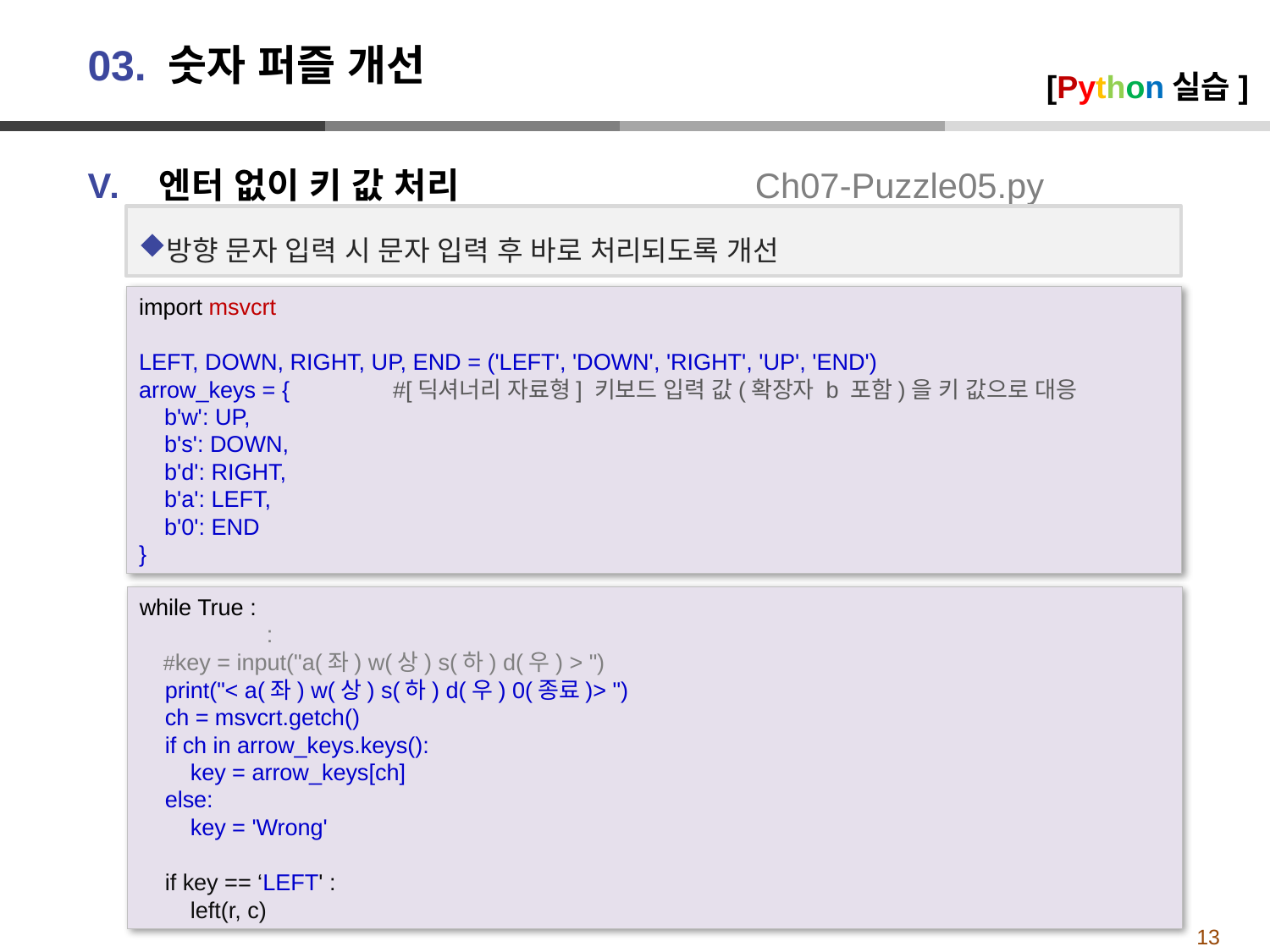

# 03. 숫자 퍼즐 개선
[Python실습]
엔터 없이 키 값 처리		        Ch07-Puzzle05.py

방향 문자 입력 시 문자 입력 후 바로 처리되도록 개선
import msvcrt

LEFT, DOWN, RIGHT, UP, END = ('LEFT', 'DOWN', 'RIGHT', 'UP', 'END')
arrow_keys = {  	#[딕셔너리 자료형] 키보드 입력 값(확장자 b 포함)을 키 값으로 대응
    b'w': UP,
    b's': DOWN,
    b'd': RIGHT,
    b'a': LEFT,
    b'0': END
}
while True :
	:
    #key = input("a(좌) w(상) s(하) d(우) > ")
    print("< a(좌) w(상) s(하) d(우) 0(종료)> ")
    ch = msvcrt.getch()
    if ch in arrow_keys.keys():
        key = arrow_keys[ch]
    else:
        key = 'Wrong'

    if key == ‘LEFT' :
        left(r, c)